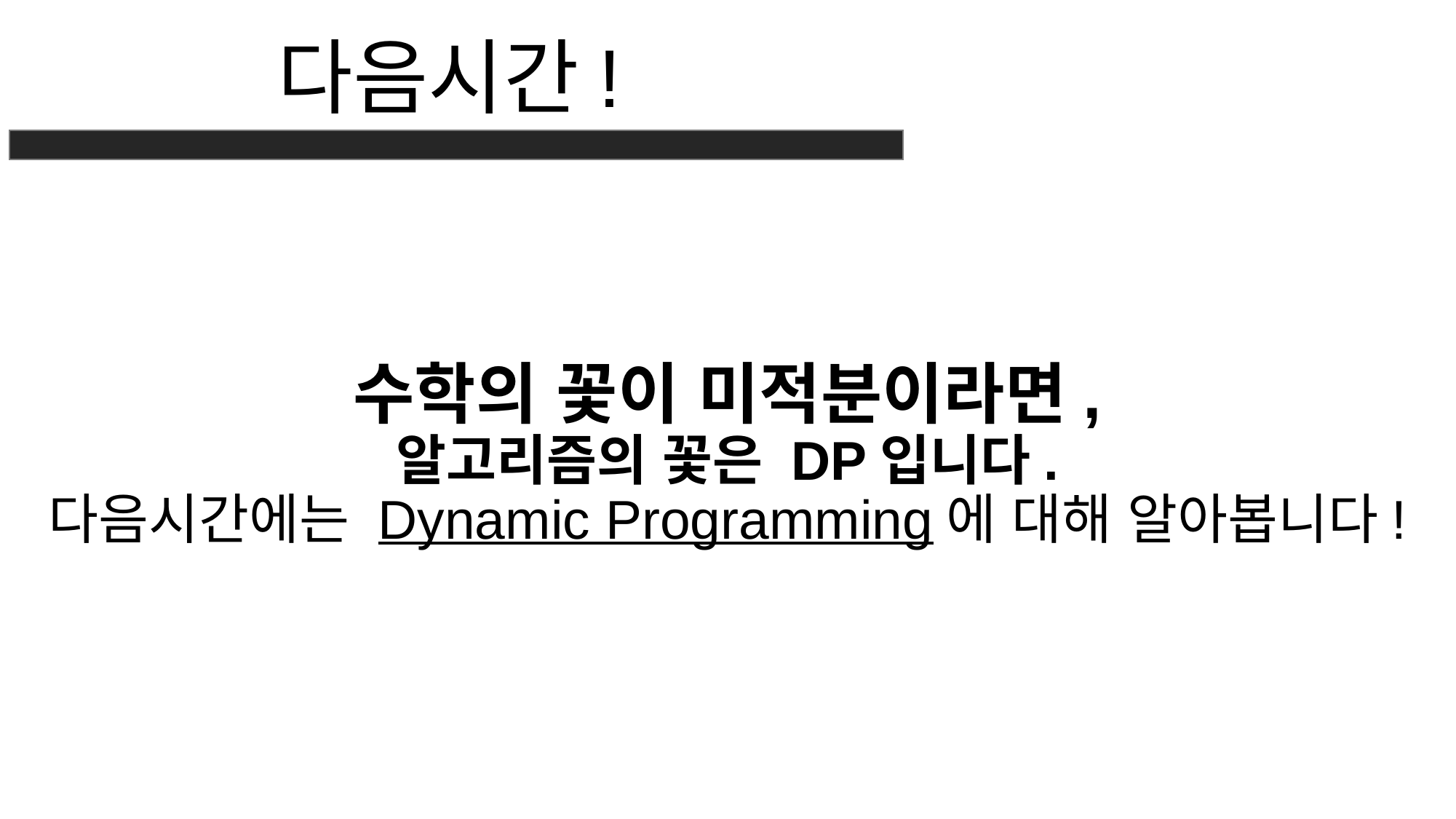

다음시간!

수학의 꽃이 미적분이라면,
알고리즘의 꽃은 DP입니다.
다음시간에는 Dynamic Programming에 대해 알아봅니다!